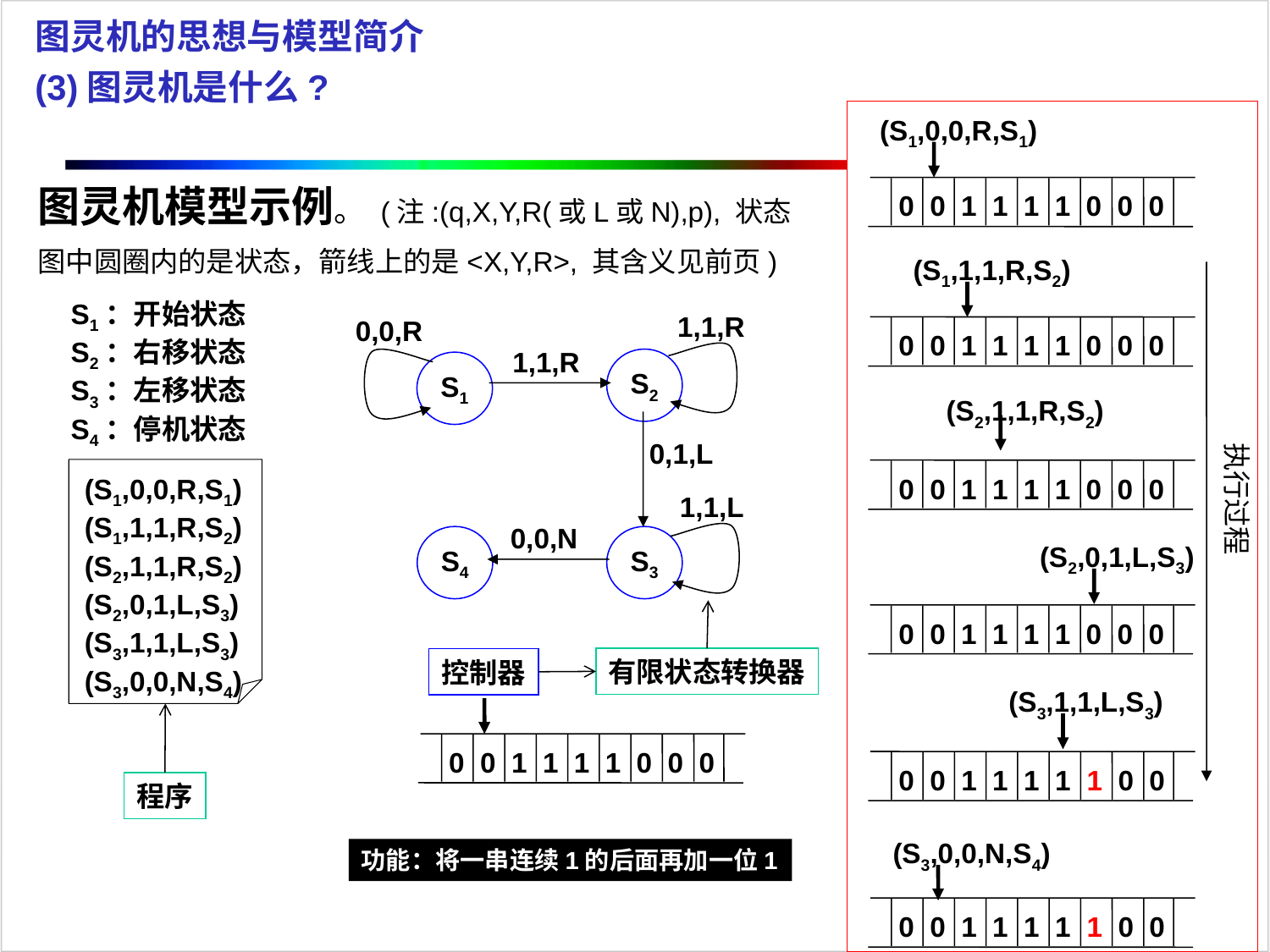

图灵机的思想与模型简介
(3)图灵机是什么?

(S1,0,0,R,S1)

图灵机模型示例。 (注:(q,X,Y,R(或L或N),p), 状态图中圆圈内的是状态，箭线上的是<X,Y,R>, 其含义见前页)

0  0  1  1  1  1  0  0  0
(S1,1,1,R,S2)

S1：开始状态
S2：右移状态
S3：左移状态
S4：停机状态
1,1,R
0,0,R

0  0  1  1  1  1  0  0  0

1,1,R

S2
S1

(S2,1,1,R,S2)

0,1,L
执行过程

(S1,0,0,R,S1)
(S1,1,1,R,S2)
(S2,1,1,R,S2)
(S2,0,1,L,S3)
(S3,1,1,L,S3)
(S3,0,0,N,S4)

0  0  1  1  1  1  0  0  0
1,1,L
0,0,N

S4
S3
(S2,0,1,L,S3)

0  0  1  1  1  1  0  0  0
有限状态转换器
控制器
(S3,1,1,L,S3)

0  0  1  1  1  1  0  0  0

0  0  1  1  1  1  1  0  0
程序
(S3,0,0,N,S4)
功能：将一串连续1的后面再加一位1

0  0  1  1  1  1  1  0  0